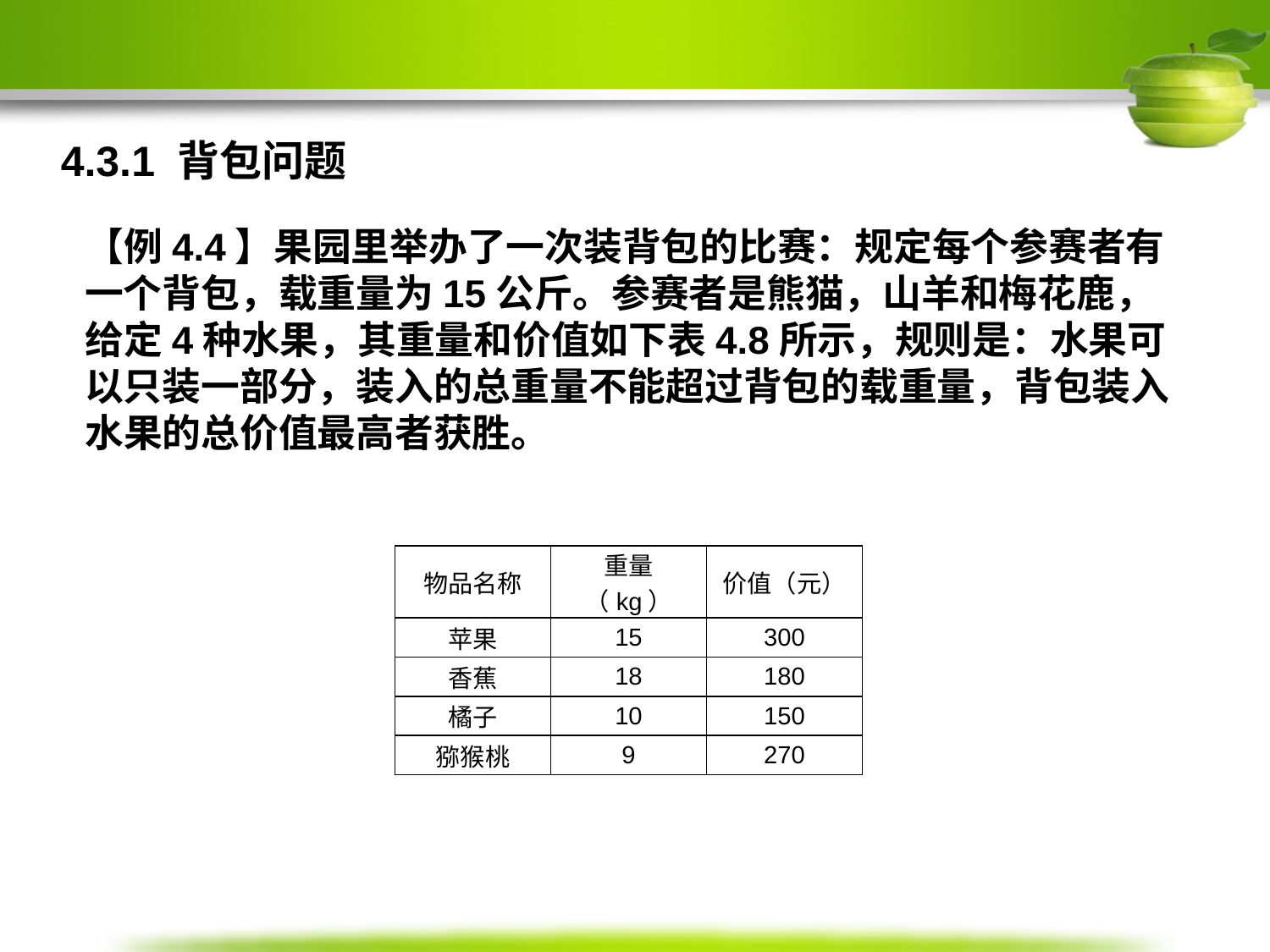

4.3.1 背包问题
【例4.4】果园里举办了一次装背包的比赛：规定每个参赛者有一个背包，载重量为15公斤。参赛者是熊猫，山羊和梅花鹿，给定4种水果，其重量和价值如下表4.8所示，规则是：水果可以只装一部分，装入的总重量不能超过背包的载重量，背包装入水果的总价值最高者获胜。
| 物品名称 | 重量（kg） | 价值（元） |
| --- | --- | --- |
| 苹果 | 15 | 300 |
| 香蕉 | 18 | 180 |
| 橘子 | 10 | 150 |
| 猕猴桃 | 9 | 270 |